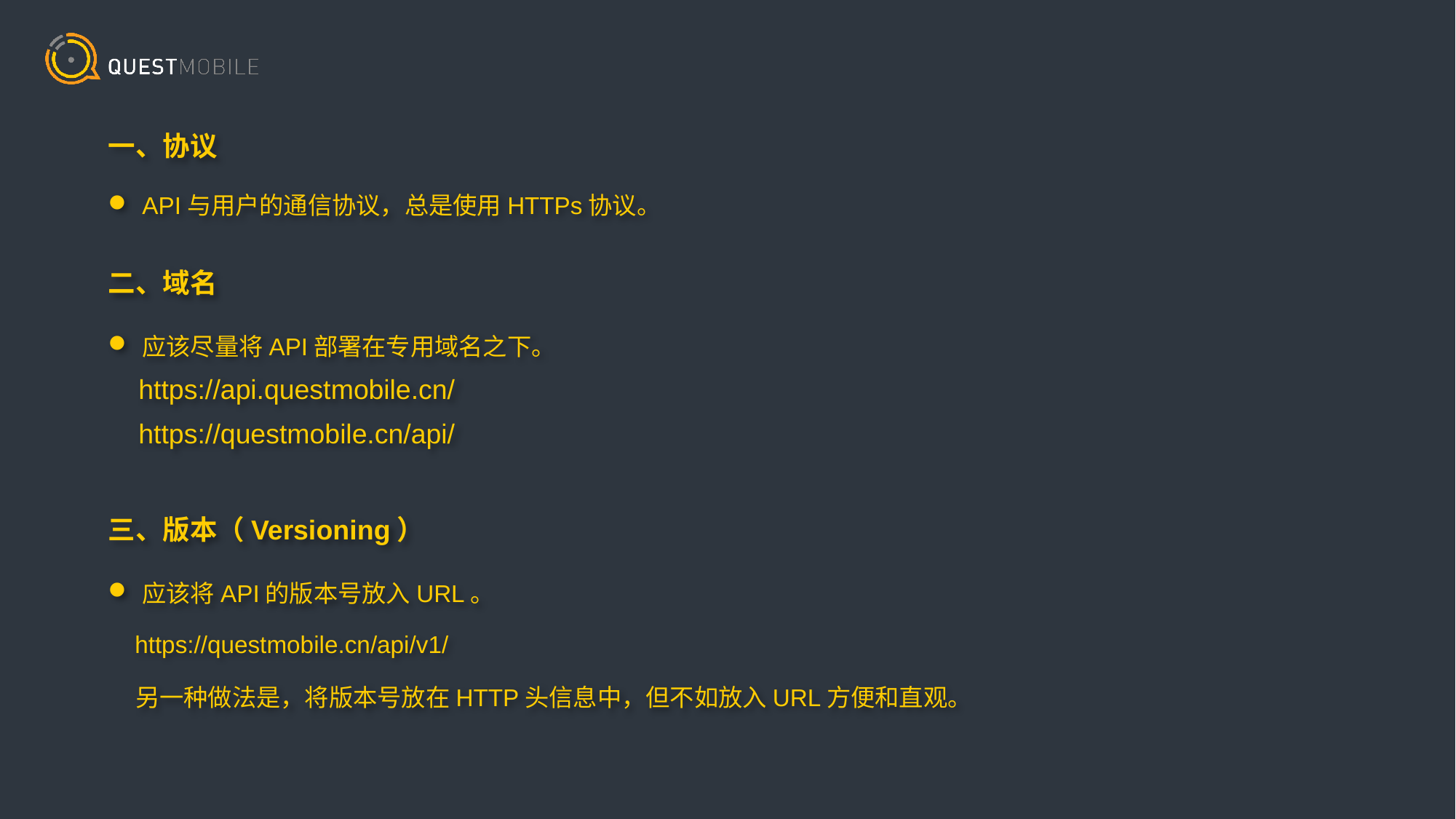

一、协议

API与用户的通信协议，总是使用HTTPs协议。

二、域名

应该尽量将API部署在专用域名之下。
    https://api.questmobile.cn/
    https://questmobile.cn/api/
三、版本（Versioning）

应该将API的版本号放入URL。

    https://questmobile.cn/api/v1/
    另一种做法是，将版本号放在HTTP头信息中，但不如放入URL方便和直观。